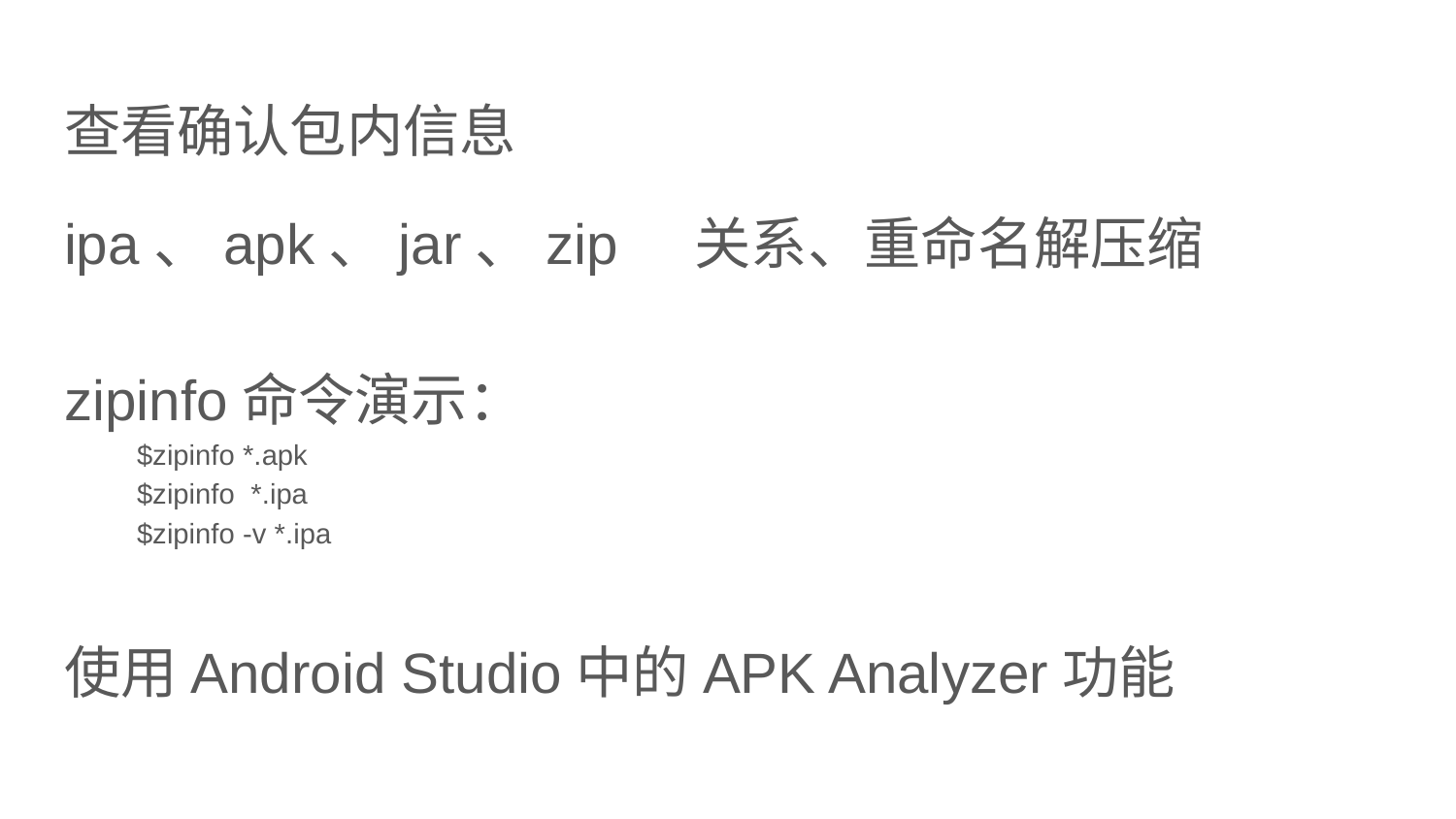

# 查看确认包内信息
ipa、apk、jar、zip    关系、重命名解压缩

zipinfo命令演示：
$zipinfo *.apk
$zipinfo  *.ipa
$zipinfo -v *.ipa

使用Android Studio中的APK Analyzer功能